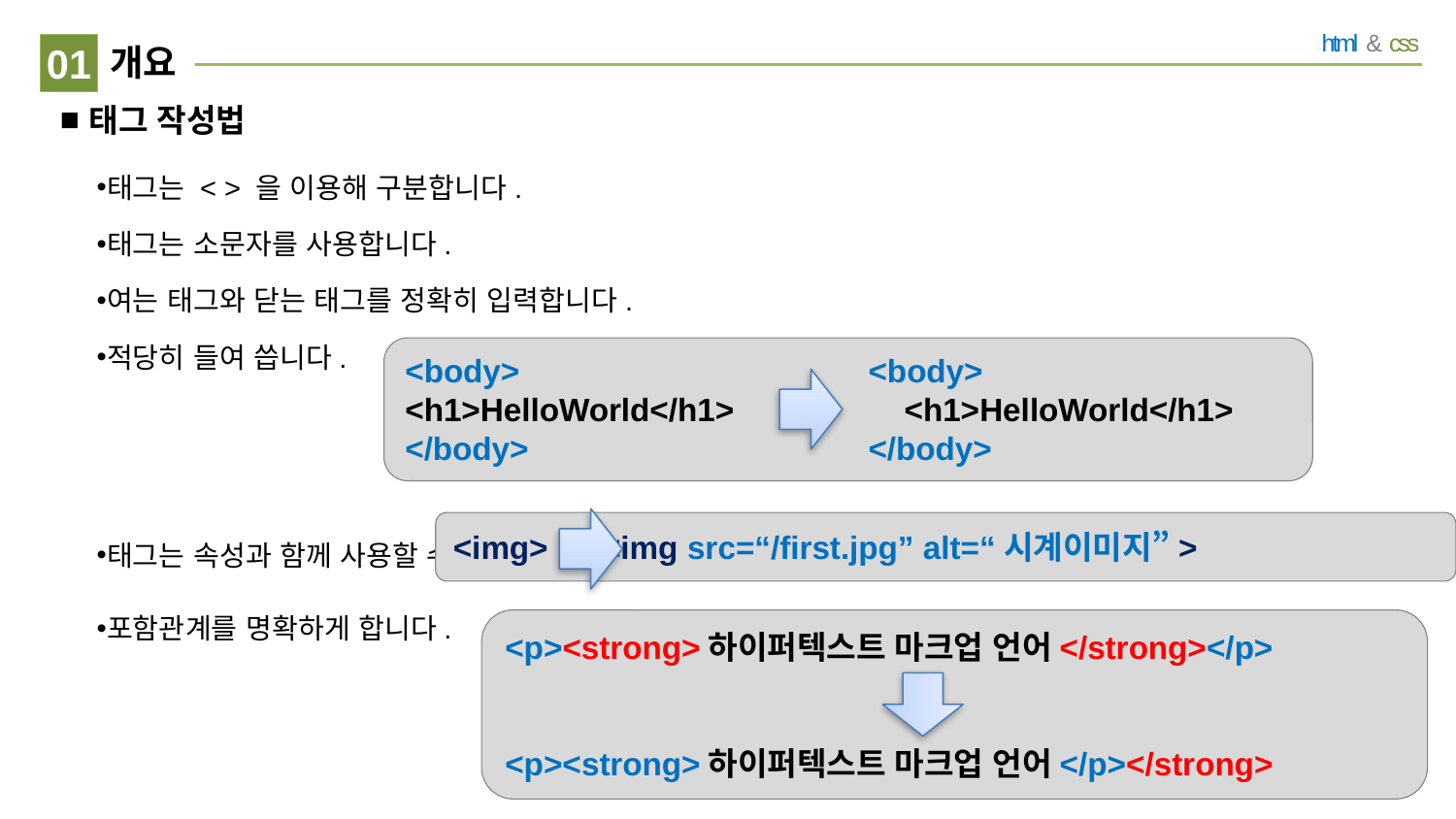

01
# 개요
태그 작성법
태그는 < > 을 이용해 구분합니다.
태그는 소문자를 사용합니다.
여는 태그와 닫는 태그를 정확히 입력합니다.
적당히 들여 씁니다.

태그는 속성과 함께 사용할 수 있습니다.
포함관계를 명확하게 합니다.

<body>
<h1>HelloWorld</h1>
</body>
<body>
    <h1>HelloWorld</h1>
</body>

<img>      <img src=“/first.jpg” alt=“시계이미지”>
<p><strong>하이퍼텍스트 마크업 언어</strong></p>

<p><strong>하이퍼텍스트 마크업 언어</p></strong>